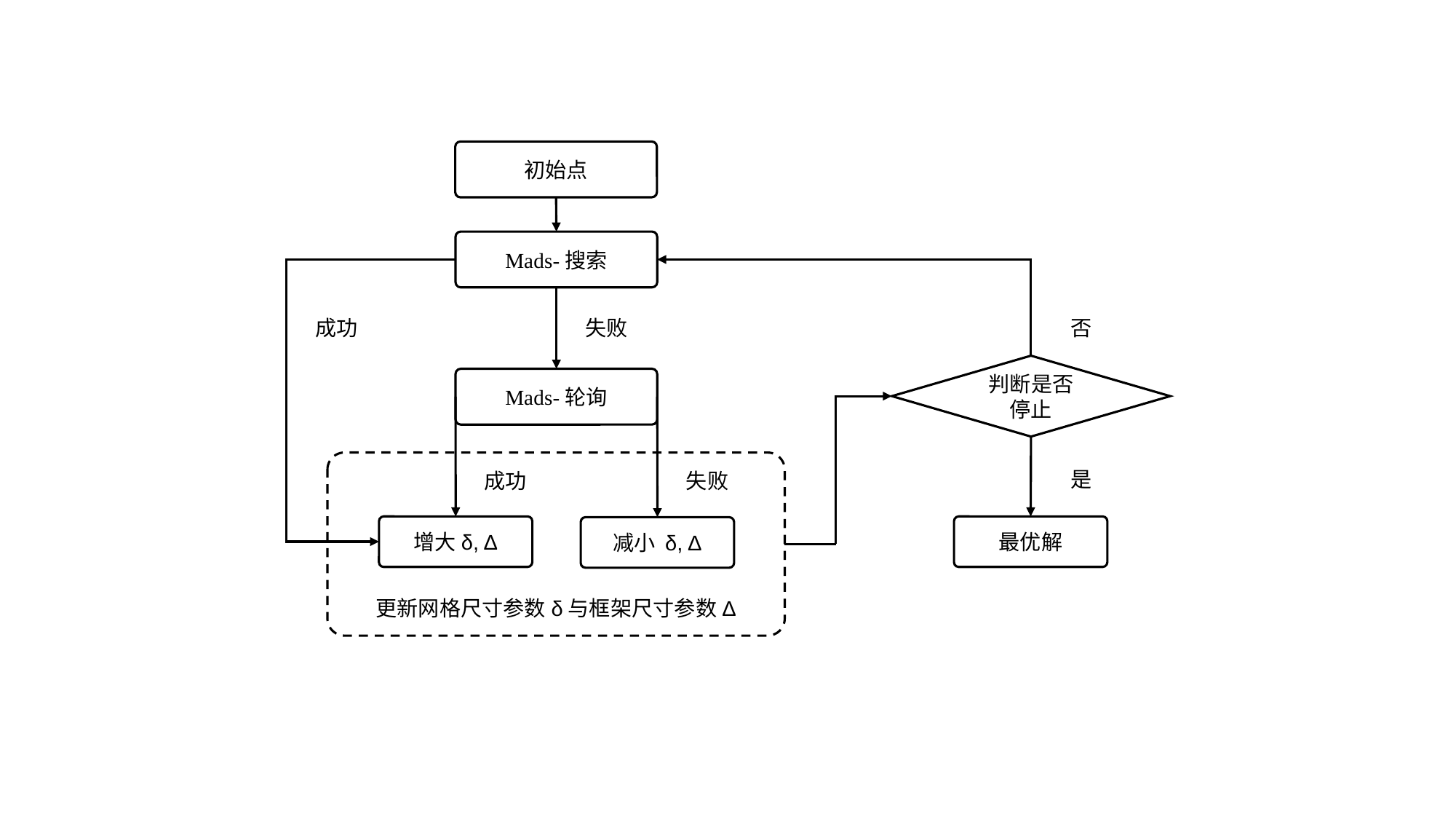

初始点
Mads-搜索
否
成功
失败
判断是否
停止
Mads-轮询

是
成功
失败
增大δ, Δ
最优解
减小 δ, Δ
更新网格尺寸参数δ与框架尺寸参数Δ